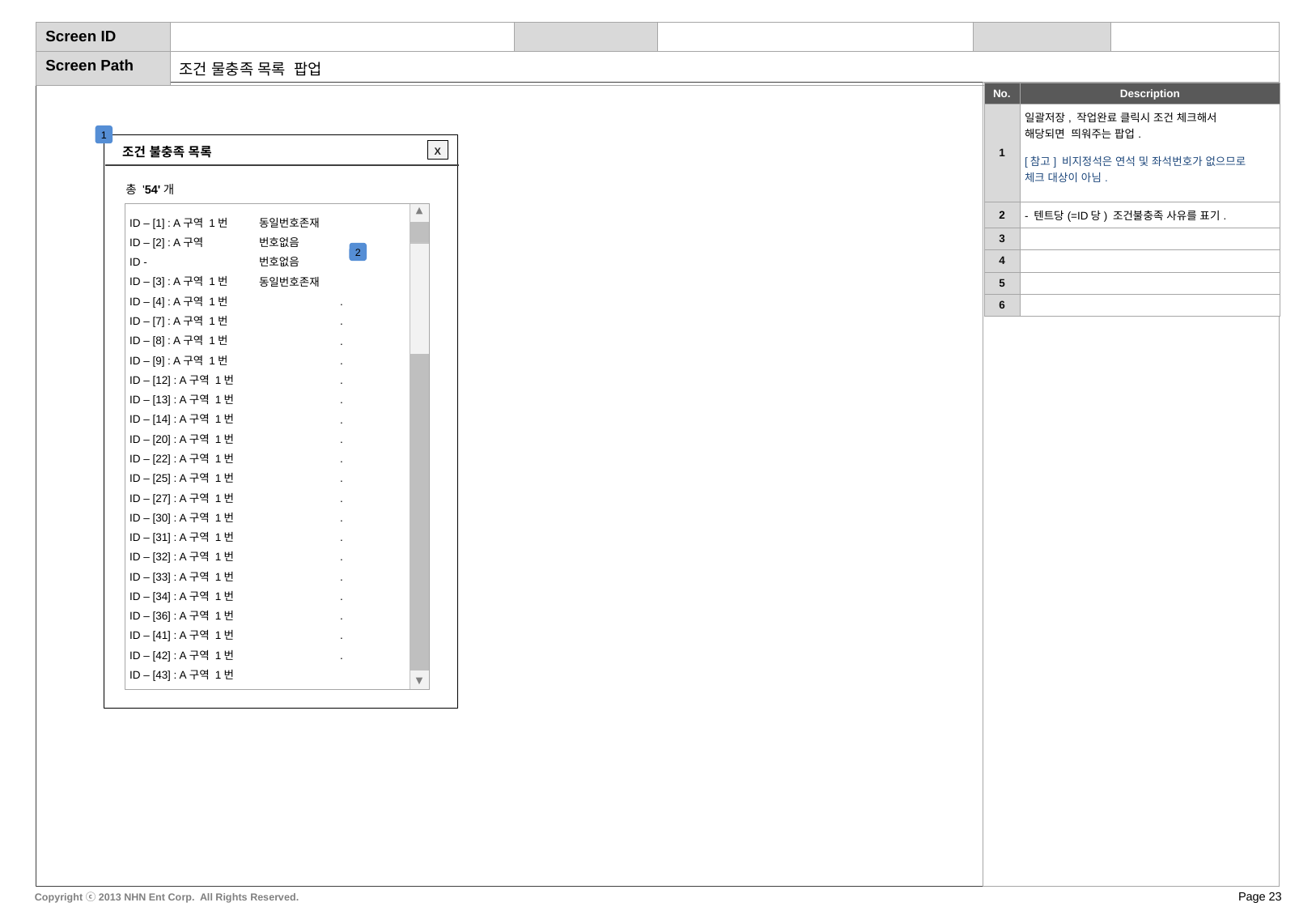

| Screen ID |  |  |  |  |  |
| --- | --- | --- | --- | --- | --- |
| Screen Path | 조건 물충족 목록 팝업 |  |  |  |  |
| No. | Description |
| --- | --- |
| 1 | 일괄저장, 작업완료 클릭시 조건 체크해서 해당되면 띄워주는 팝업. [참고] 비지정석은 연석 및 좌석번호가 없으므로 체크 대상이 아님. |
| 2 | - 텐트당(=ID당) 조건불충족 사유를 표기. |
| 3 |  |
| 4 |  |
| 5 |  |
| 6 |  |
1

조건 불충족 목록
X
총 '54'개
▼
ID – [1] : A구역 1번
ID – [2] : A구역
ID -
ID – [3] : A구역 1번
ID – [4] : A구역 1번
ID – [7] : A구역 1번
ID – [8] : A구역 1번
ID – [9] : A구역 1번
ID – [12] : A구역 1번
ID – [13] : A구역 1번
ID – [14] : A구역 1번
ID – [20] : A구역 1번
ID – [22] : A구역 1번
ID – [25] : A구역 1번
ID – [27] : A구역 1번
ID – [30] : A구역 1번
ID – [31] : A구역 1번
ID – [32] : A구역 1번
ID – [33] : A구역 1번
ID – [34] : A구역 1번
ID – [36] : A구역 1번
ID – [41] : A구역 1번
ID – [42] : A구역 1번
ID – [43] : A구역 1번

동일번호존재
번호없음
번호없음
동일번호존재
.
.
.
.
.
.
.
.
.
.
.
.
.
.
.
.
.
.
.

2

▼